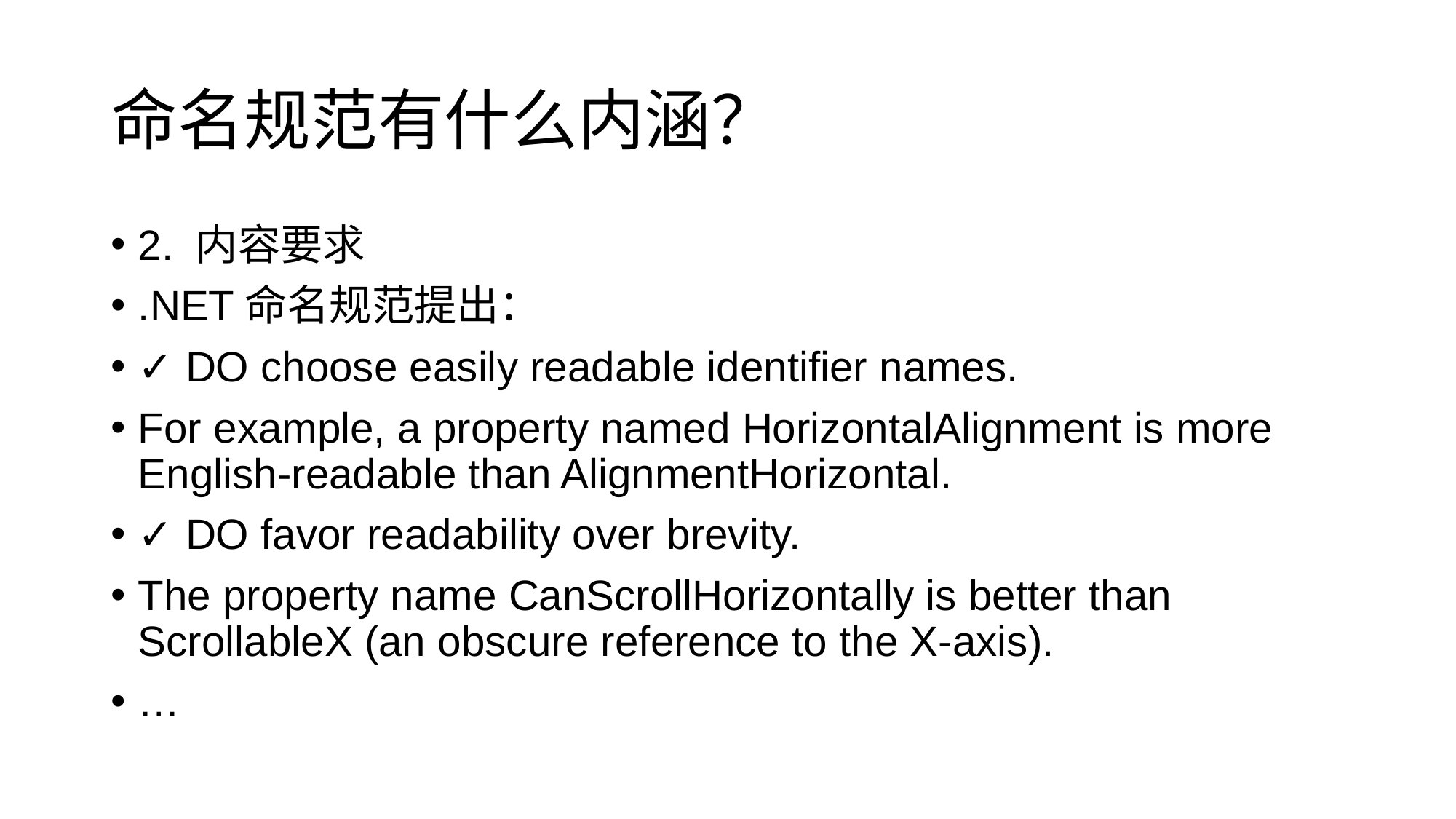

# 命名规范有什么内涵？
2. 内容要求
.NET命名规范提出：
✓ DO choose easily readable identifier names.
For example, a property named HorizontalAlignment is more English-readable than AlignmentHorizontal.
✓ DO favor readability over brevity.
The property name CanScrollHorizontally is better than ScrollableX (an obscure reference to the X-axis).
…